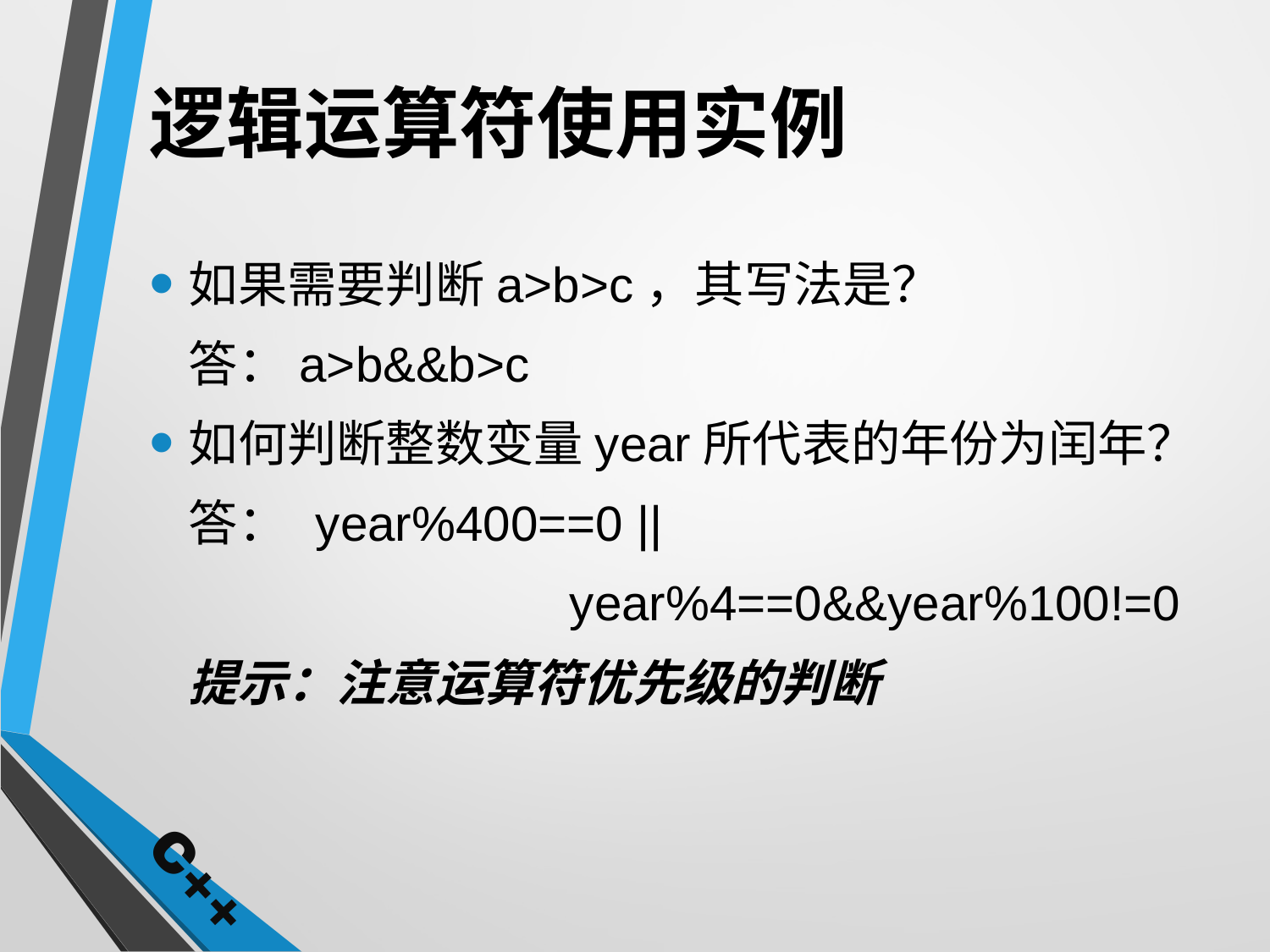

# 逻辑运算符使用实例
如果需要判断a>b>c，其写法是？
	答：a>b&&b>c
如何判断整数变量year所代表的年份为闰年？
	答： 	year%400==0 ||
				year%4==0&&year%100!=0
	提示：注意运算符优先级的判断